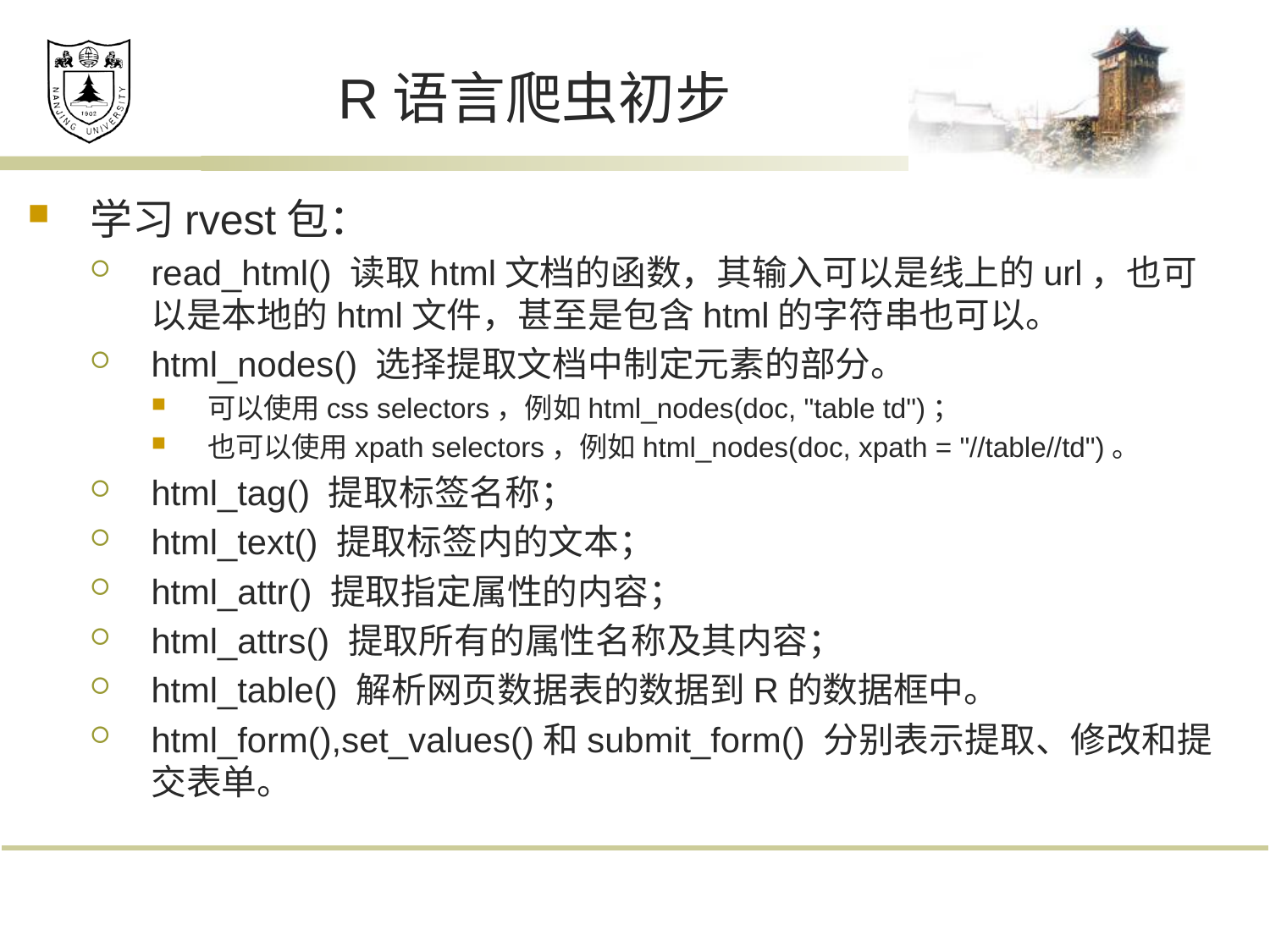

# R语言爬虫初步
学习rvest包：
read_html() 读取html文档的函数，其输入可以是线上的url，也可以是本地的html文件，甚至是包含html的字符串也可以。
html_nodes() 选择提取文档中制定元素的部分。
可以使用css selectors，例如html_nodes(doc, "table td")；
也可以使用xpath selectors，例如html_nodes(doc, xpath = "//table//td")。
html_tag() 提取标签名称；
html_text() 提取标签内的文本；
html_attr() 提取指定属性的内容；
html_attrs() 提取所有的属性名称及其内容；
html_table() 解析网页数据表的数据到R的数据框中。
html_form(),set_values()和submit_form() 分别表示提取、修改和提交表单。